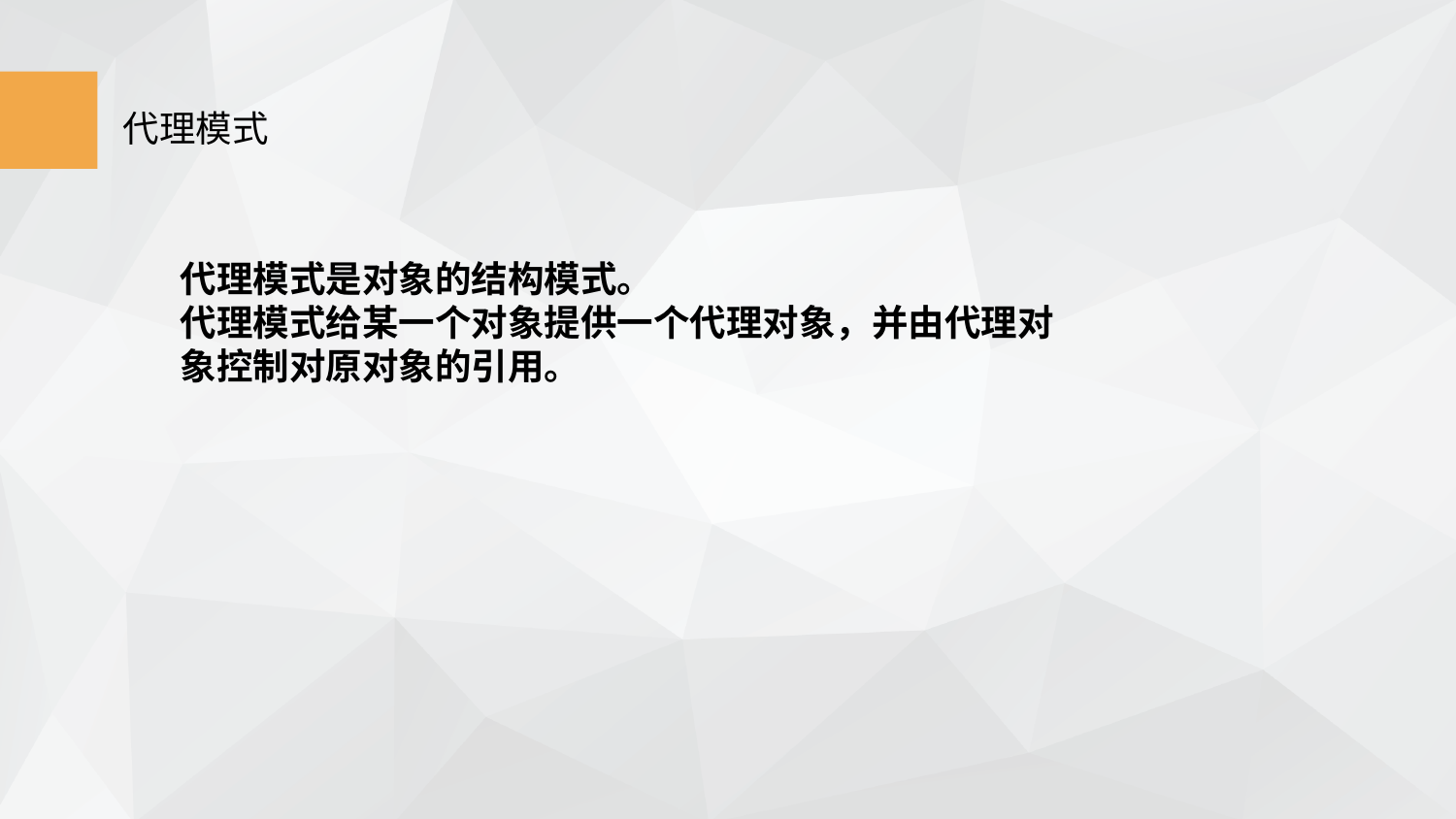

代理模式
代理模式是对象的结构模式。
代理模式给某一个对象提供一个代理对象，并由代理对象控制对原对象的引用。